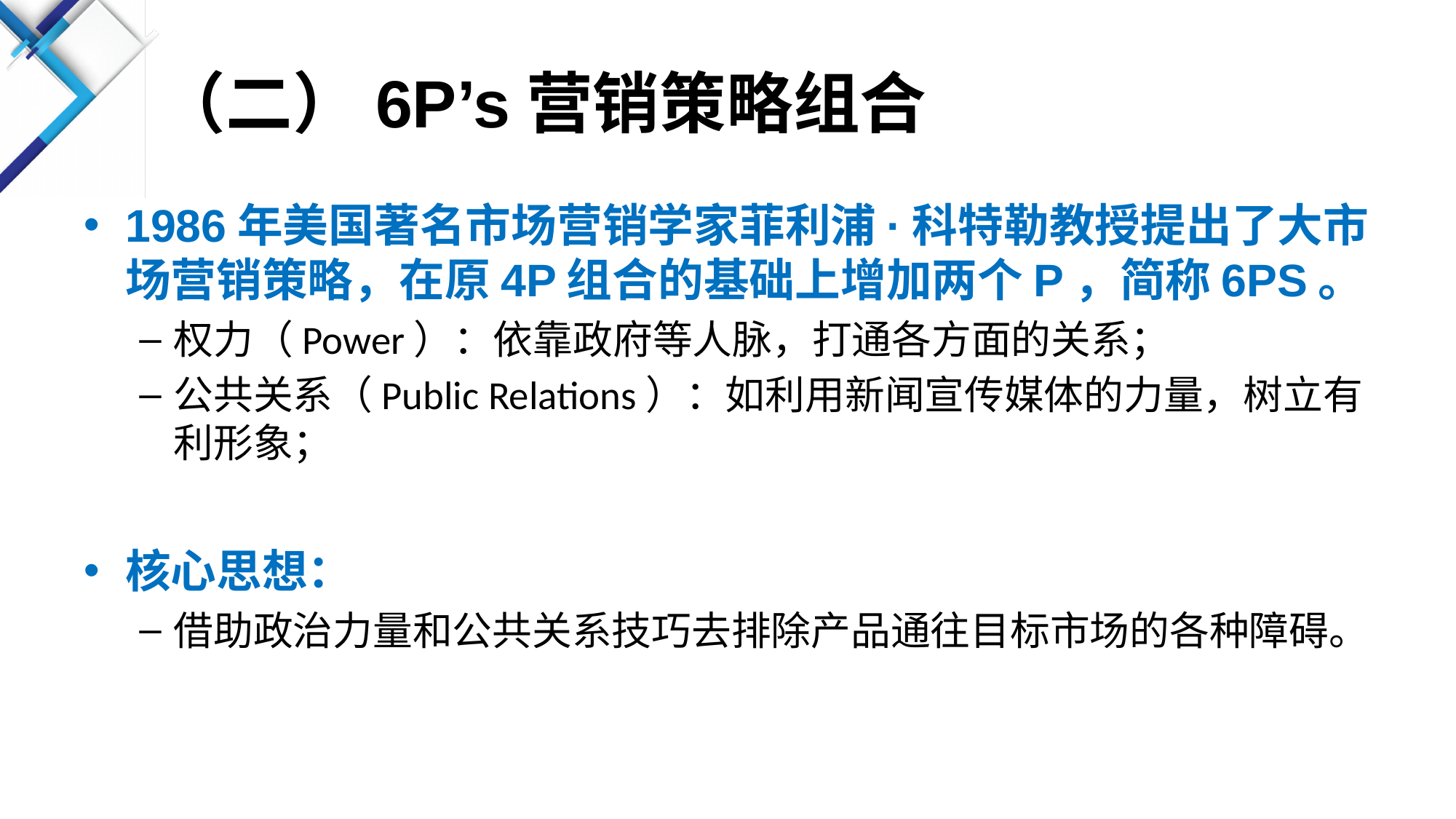

# （二）6P’s营销策略组合
1986年美国著名市场营销学家菲利浦·科特勒教授提出了大市场营销策略，在原4P组合的基础上增加两个P，简称6PS。
权力（Power）：依靠政府等人脉，打通各方面的关系；
公共关系（Public Relations）：如利用新闻宣传媒体的力量，树立有利形象；

核心思想：
借助政治力量和公共关系技巧去排除产品通往目标市场的各种障碍。